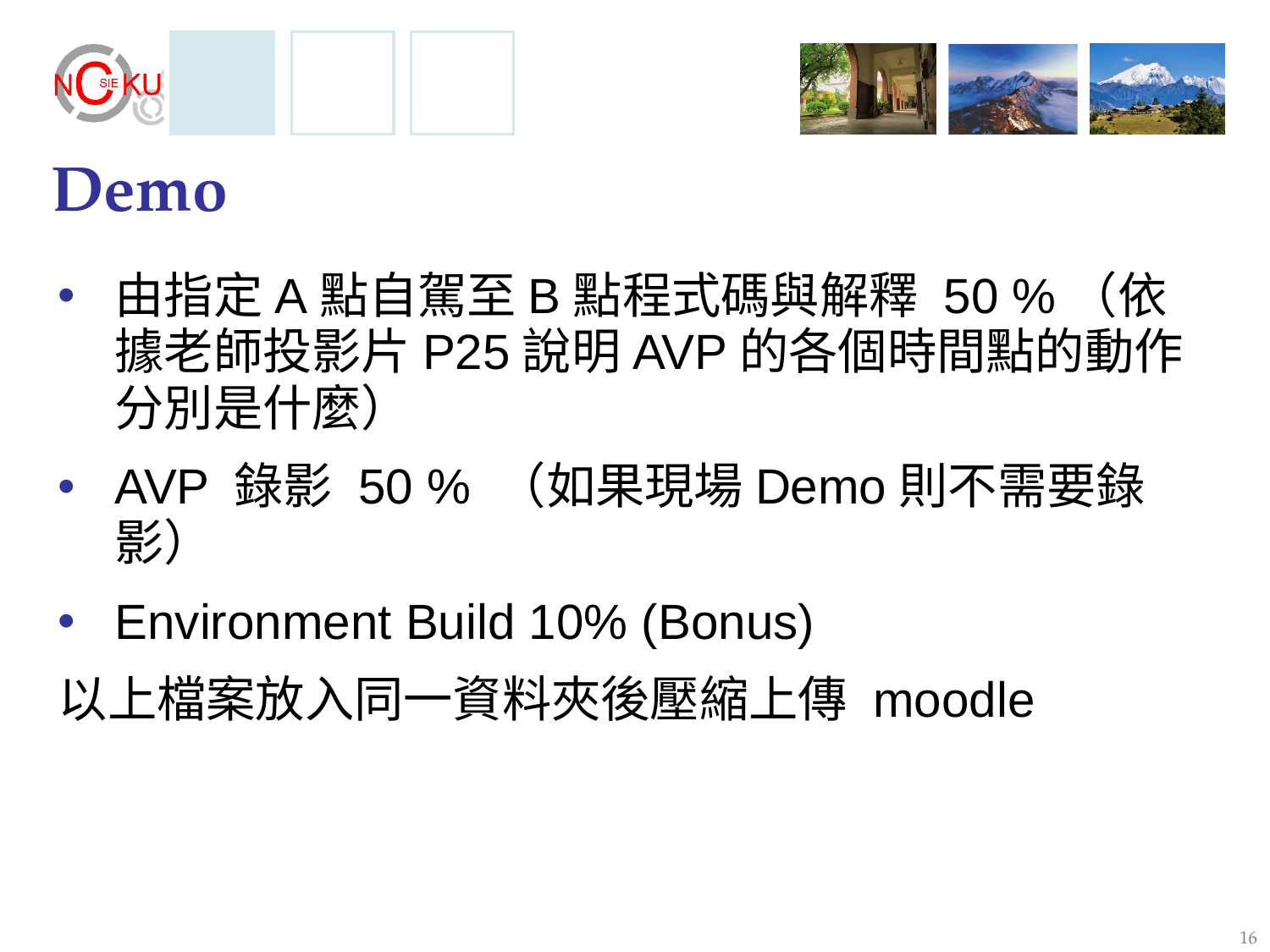

# Demo
由指定A點自駕至B點程式碼與解釋 50 %（依據老師投影片P25說明AVP的各個時間點的動作分別是什麼）
AVP 錄影 50 % （如果現場Demo則不需要錄影）
Environment Build 10% (Bonus)
以上檔案放入同一資料夾後壓縮上傳 moodle
16